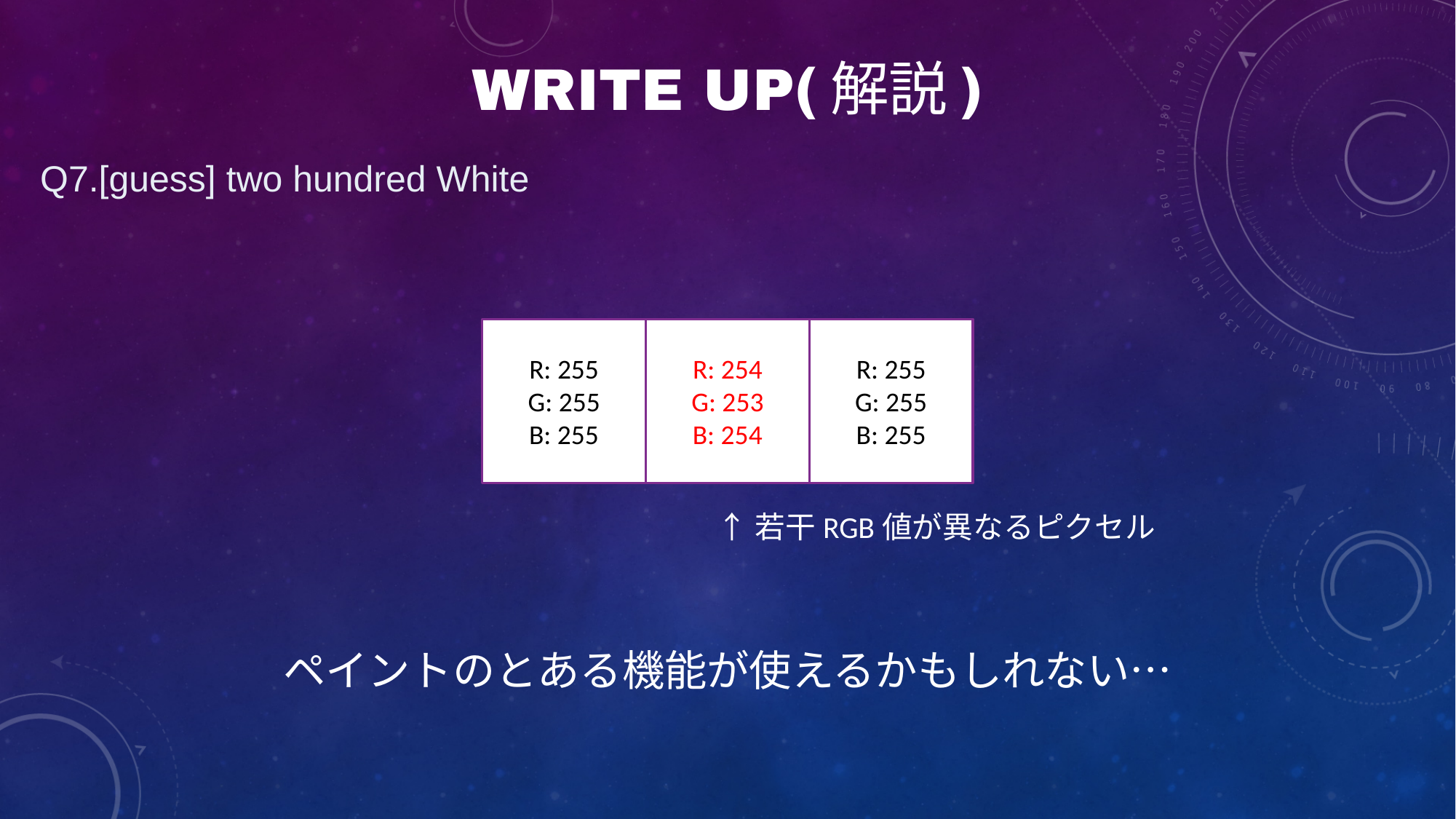

# Write UP(解説)
Q7.[guess] two hundred White
R: 255
G: 255
B: 255
R: 254
G: 253
B: 254
R: 255
G: 255
B: 255
↑若干RGB値が異なるピクセル
ペイントのとある機能が使えるかもしれない…